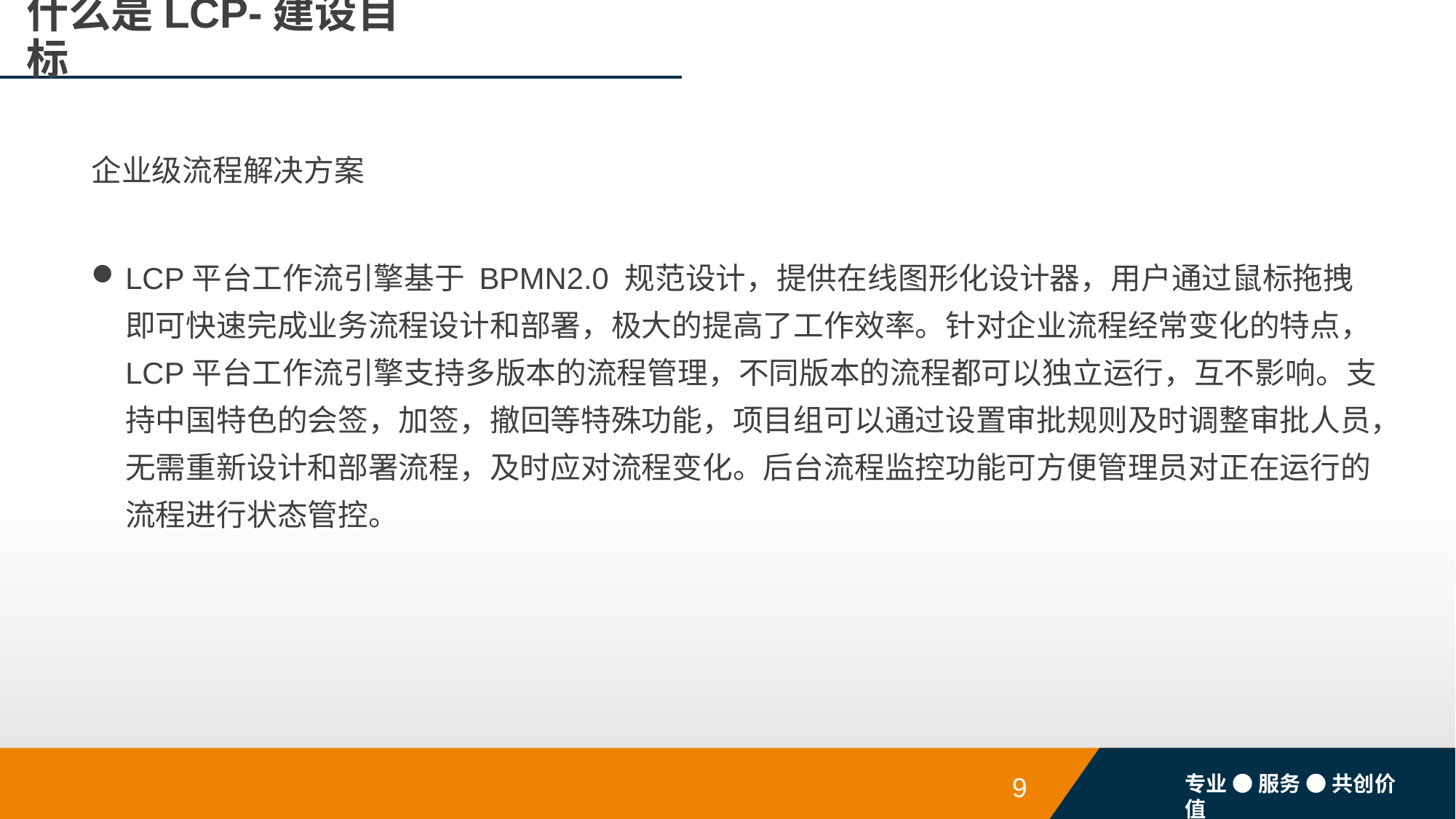

# 什么是LCP-建设目标
企业级流程解决方案
LCP平台工作流引擎基于 BPMN2.0 规范设计，提供在线图形化设计器，用户通过鼠标拖拽即可快速完成业务流程设计和部署，极大的提高了工作效率。针对企业流程经常变化的特点，LCP平台工作流引擎支持多版本的流程管理，不同版本的流程都可以独立运行，互不影响。支持中国特色的会签，加签，撤回等特殊功能，项目组可以通过设置审批规则及时调整审批人员，无需重新设计和部署流程，及时应对流程变化。后台流程监控功能可方便管理员对正在运行的流程进行状态管控。